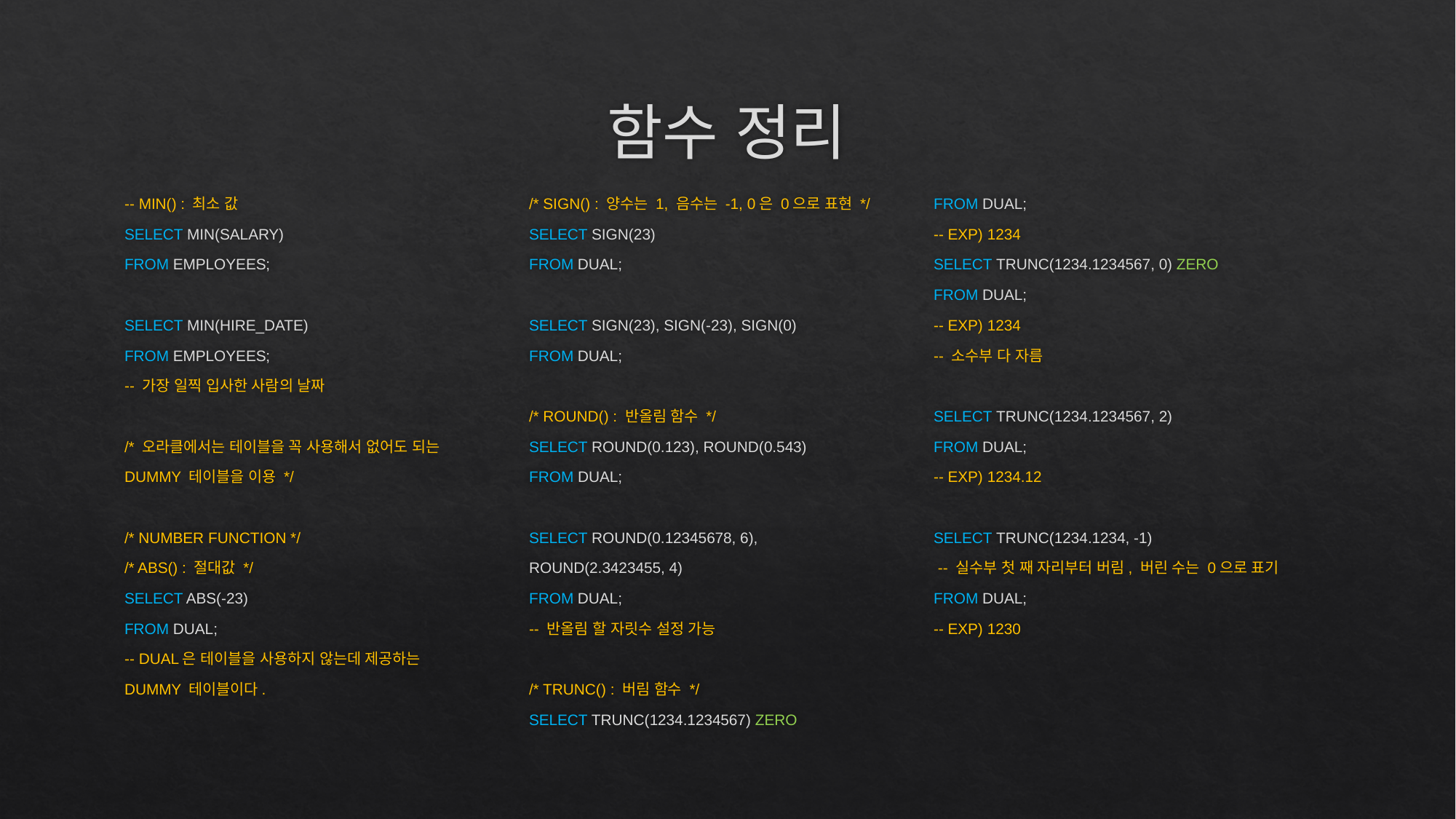

# 함수 정리
-- MIN() : 최소 값
SELECT MIN(SALARY)
FROM EMPLOYEES;

SELECT MIN(HIRE_DATE)
FROM EMPLOYEES;
-- 가장 일찍 입사한 사람의 날짜

/* 오라클에서는 테이블을 꼭 사용해서 없어도 되는
DUMMY 테이블을 이용 */

/* NUMBER FUNCTION */
/* ABS() : 절대값 */
SELECT ABS(-23)
FROM DUAL;
-- DUAL은 테이블을 사용하지 않는데 제공하는
DUMMY 테이블이다.

/* SIGN() : 양수는 1, 음수는 -1, 0은 0으로 표현 */
SELECT SIGN(23)
FROM DUAL;

SELECT SIGN(23), SIGN(-23), SIGN(0)
FROM DUAL;

/* ROUND() : 반올림 함수 */
SELECT ROUND(0.123), ROUND(0.543)
FROM DUAL;

SELECT ROUND(0.12345678, 6),
ROUND(2.3423455, 4)
FROM DUAL;
-- 반올림 할 자릿수 설정 가능

/* TRUNC() : 버림 함수 */
SELECT TRUNC(1234.1234567) ZERO
FROM DUAL;
-- EXP) 1234
SELECT TRUNC(1234.1234567, 0) ZERO
FROM DUAL;
-- EXP) 1234
-- 소수부 다 자름

SELECT TRUNC(1234.1234567, 2)
FROM DUAL;
-- EXP) 1234.12

SELECT TRUNC(1234.1234, -1)
 -- 실수부 첫 째 자리부터 버림, 버린 수는 0으로 표기
FROM DUAL;
-- EXP) 1230